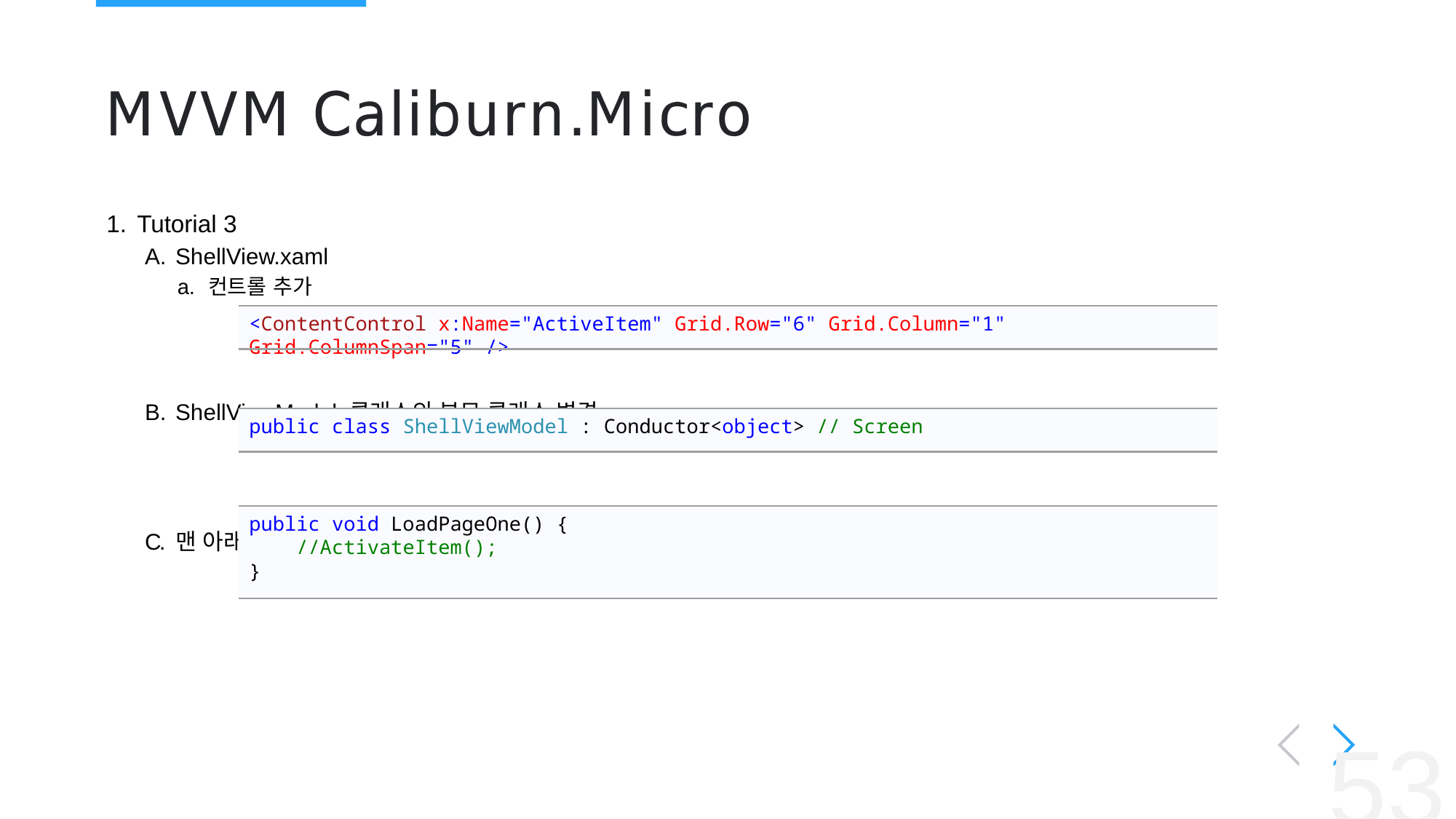

# MVVM Caliburn.Micro
Tutorial 3
ShellView.xaml
컨트롤 추가

ShellViewModel 클래스의 부모 클래스 변경

맨 아래 메서드 추가

<ContentControl x:Name="ActiveItem" Grid.Row="6" Grid.Column="1" Grid.ColumnSpan="5" />
public class ShellViewModel : Conductor<object> // Screen
public void LoadPageOne() {
    //ActivateItem();
}
53